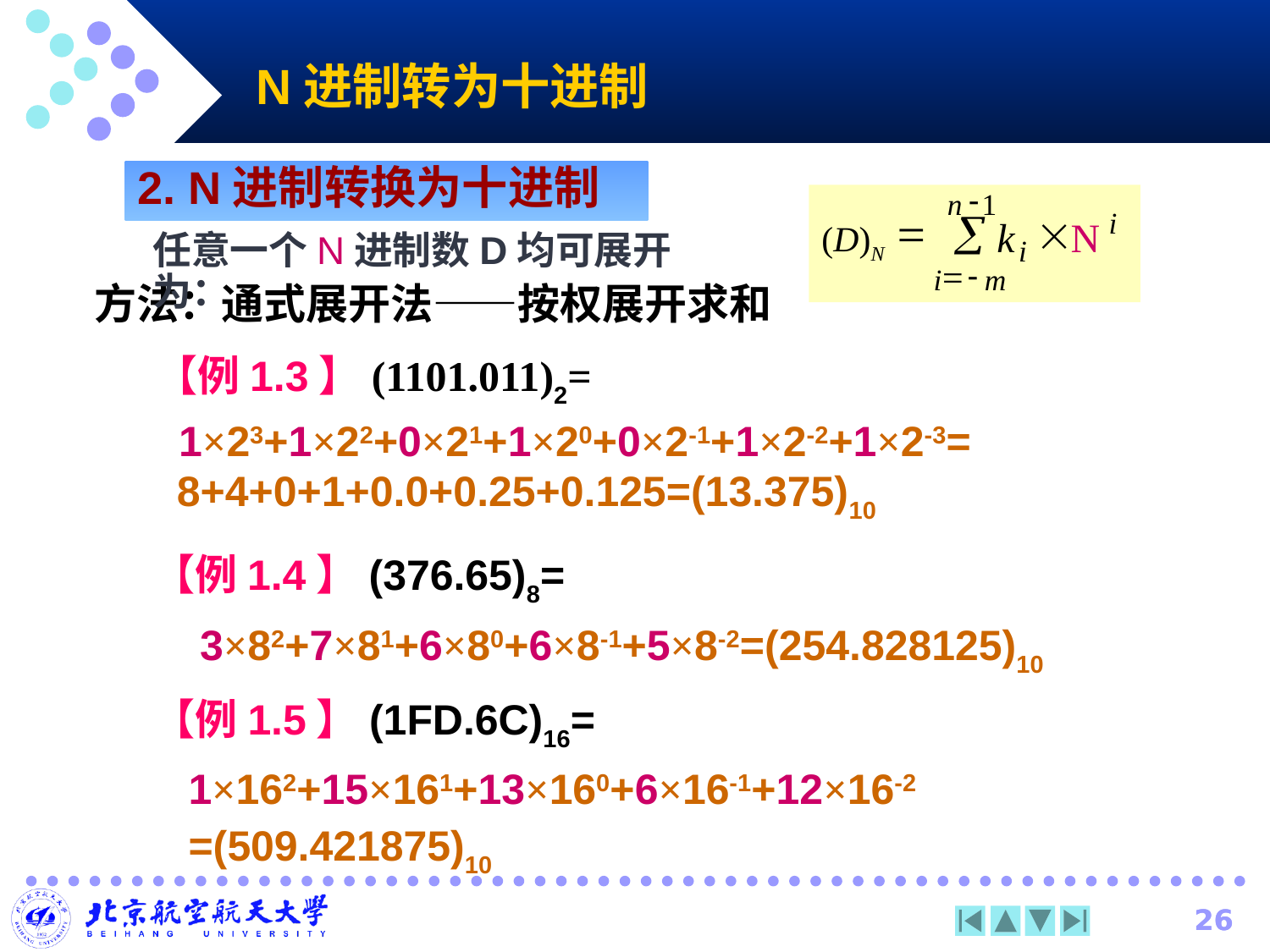

N进制转为十进制
2. N进制转换为十进制

−
n
1
i
∑
=
×

(D)N

k
N
i
=
−
i
m
任意一个N进制数D均可展开为：
方法：通式展开法——按权展开求和
【例1.3】(1101.011)2=
  1×23+1×22+0×21+1×20+0×2-1+1×2-2+1×2-3=
8+4+0+1+0.0+0.25+0.125=(13.375)10
【例1.4】(376.65)8=
    3×82+7×81+6×80+6×8-1+5×8-2=(254.828125)10
【例1.5】(1FD.6C)16=
   1×162+15×161+13×160+6×16-1+12×16-2
   =(509.421875)10
26
26